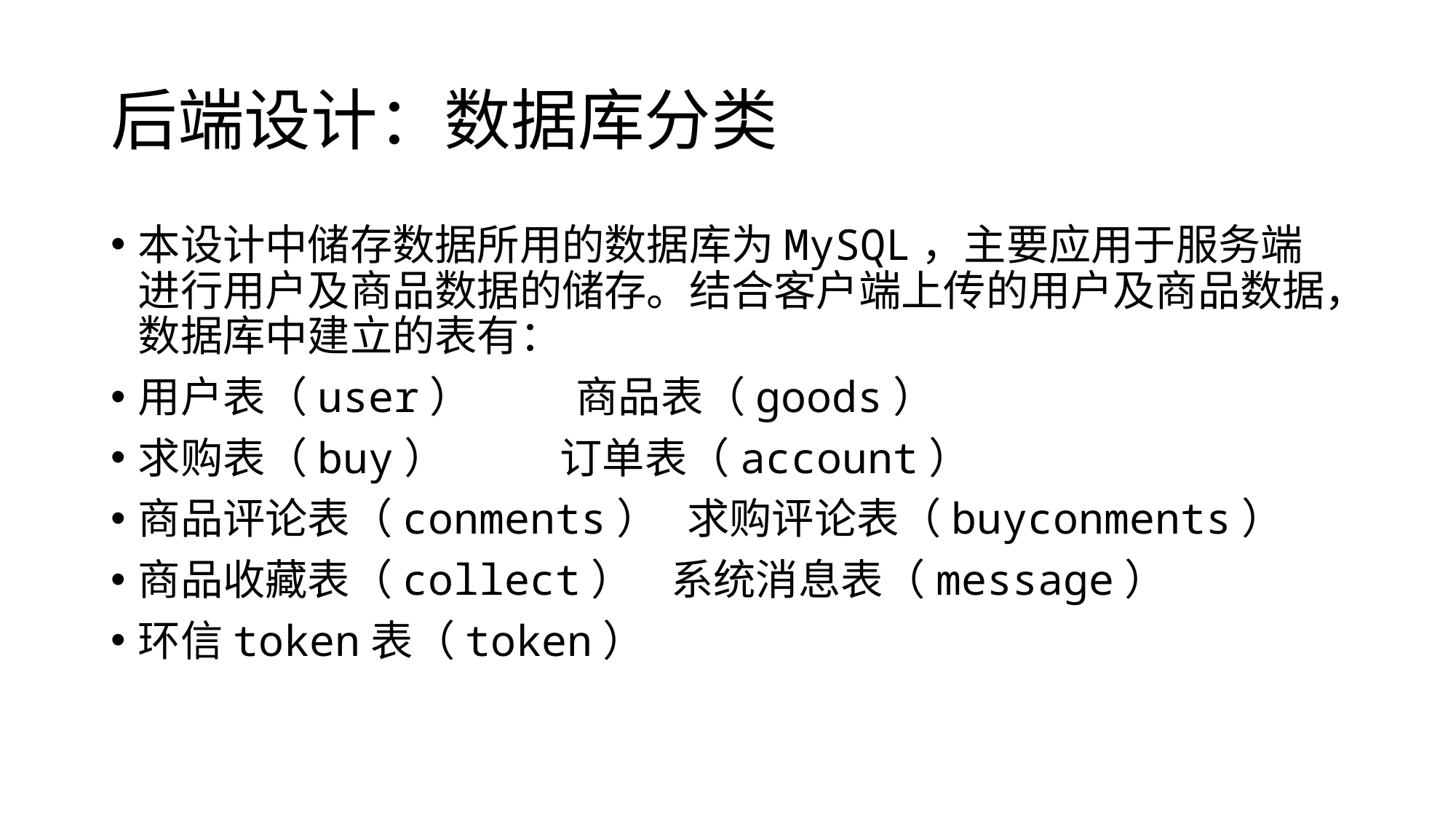

# 后端设计：数据库分类
本设计中储存数据所用的数据库为MySQL，主要应用于服务端进行用户及商品数据的储存。结合客户端上传的用户及商品数据，数据库中建立的表有：
用户表（user）           商品表（goods）
求购表（buy）            订单表（account）
商品评论表（conments）   求购评论表（buyconments）
商品收藏表（collect）    系统消息表（message）
环信token表（token）